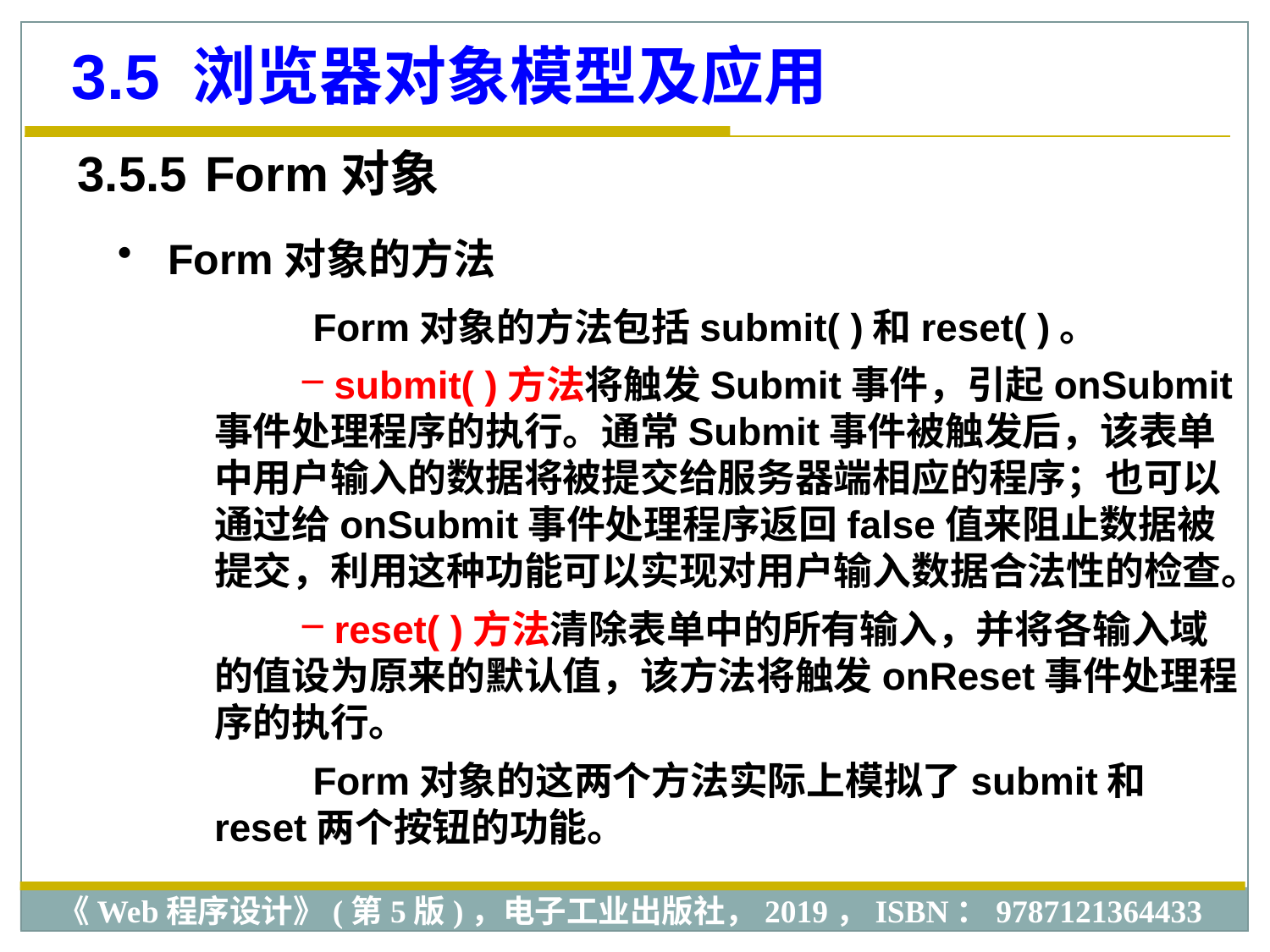

3.5 浏览器对象模型及应用
3.5.5  Form对象
  Form对象的方法
 Form对象的方法包括submit( )和reset( )。
 submit( )方法将触发Submit事件，引起onSubmit事件处理程序的执行。通常Submit事件被触发后，该表单中用户输入的数据将被提交给服务器端相应的程序；也可以通过给onSubmit事件处理程序返回false值来阻止数据被提交，利用这种功能可以实现对用户输入数据合法性的检查。
 reset( )方法清除表单中的所有输入，并将各输入域的值设为原来的默认值，该方法将触发onReset事件处理程序的执行。
 Form对象的这两个方法实际上模拟了submit和reset两个按钮的功能。